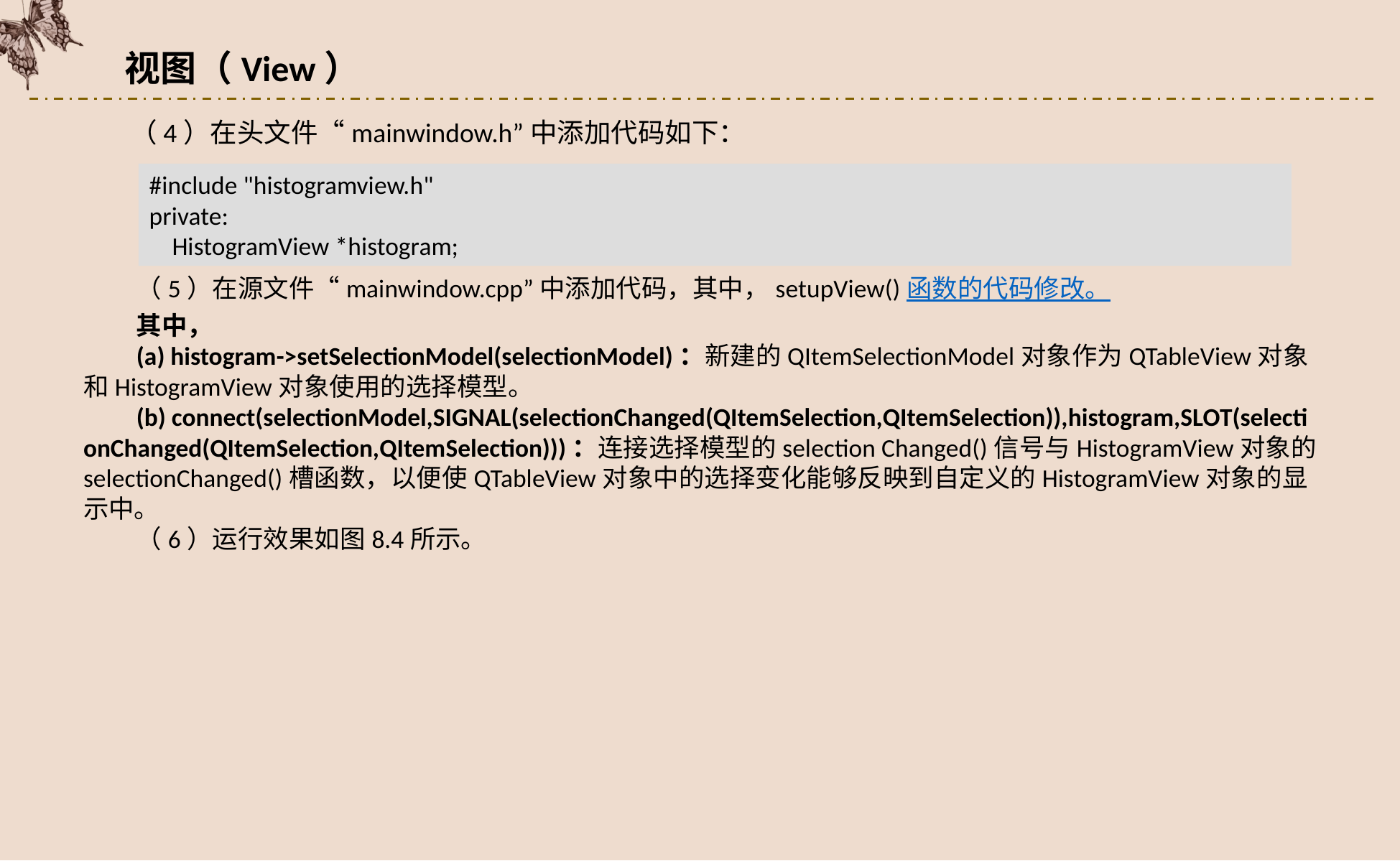

视图（View）
（4）在头文件“mainwindow.h”中添加代码如下：
#include "histogramview.h"
private:
    HistogramView *histogram;
（5）在源文件“mainwindow.cpp”中添加代码，其中，setupView()函数的代码修改。
其中，
(a) histogram->setSelectionModel(selectionModel)：新建的QItemSelectionModel对象作为QTableView对象和HistogramView对象使用的选择模型。
(b) connect(selectionModel,SIGNAL(selectionChanged(QItemSelection,QItemSelection)),histogram,SLOT(selectionChanged(QItemSelection,QItemSelection)))：连接选择模型的selection Changed()信号与HistogramView对象的selectionChanged()槽函数，以便使QTableView对象中的选择变化能够反映到自定义的HistogramView对象的显示中。
（6）运行效果如图8.4所示。